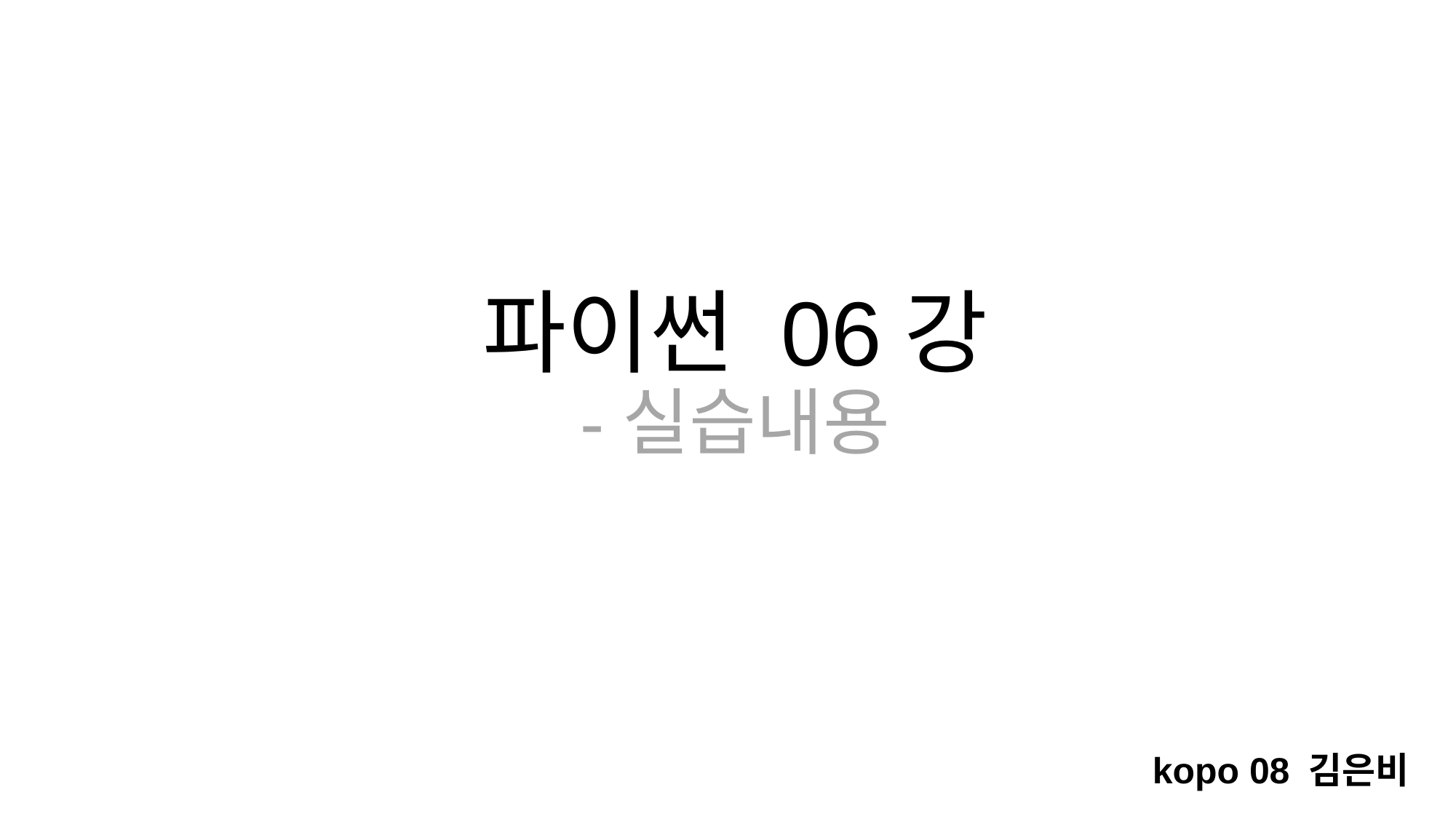

# 파이썬 06강 -실습내용
kopo 08 김은비